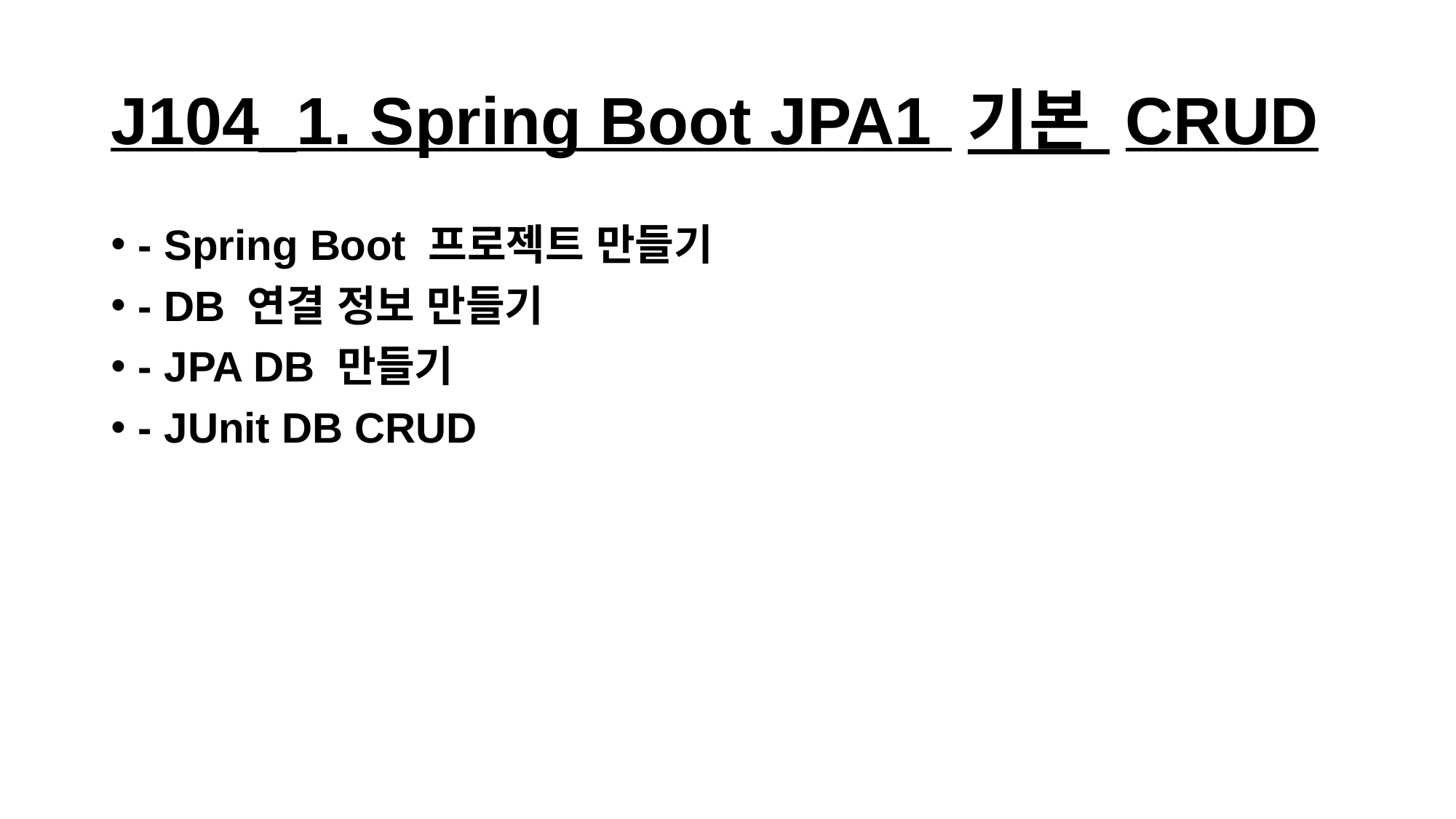

# J104_1. Spring Boot JPA1 기본 CRUD
- Spring Boot 프로젝트 만들기
- DB 연결 정보 만들기
- JPA DB 만들기
- JUnit DB CRUD